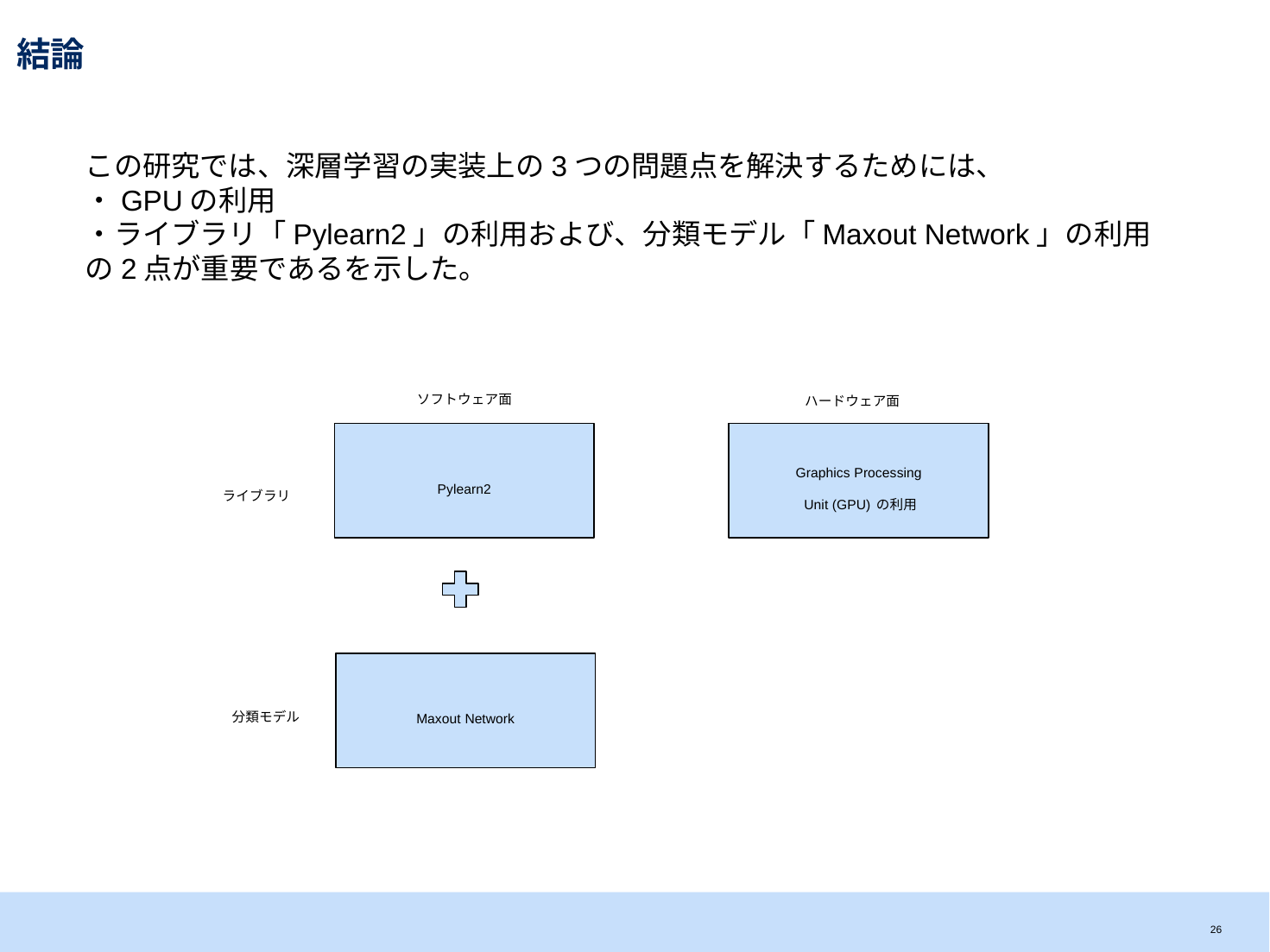

# 結論
この研究では、深層学習の実装上の3つの問題点を解決するためには、
・GPUの利用
・ライブラリ「Pylearn2」の利用および、分類モデル「Maxout Network」の利用
の2点が重要であるを示した。
ソフトウェア面
ハードウェア面
Pylearn2
Graphics Processing
 Unit (GPU)の利用
ライブラリ

Maxout Network
分類モデル
26